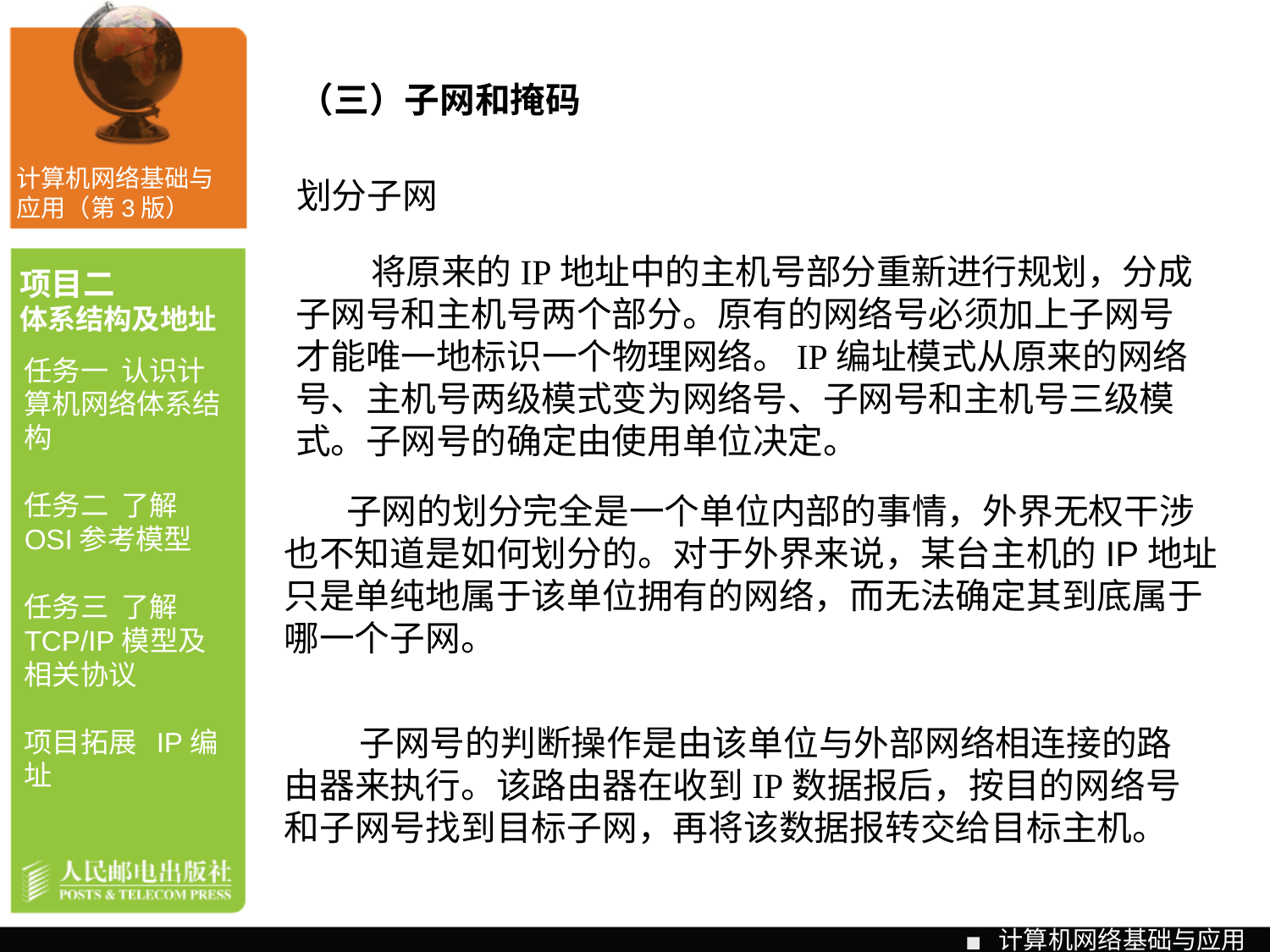

（三）子网和掩码
计算机网络基础与应用（第3版）
划分子网
将原来的IP地址中的主机号部分重新进行规划，分成子网号和主机号两个部分。原有的网络号必须加上子网号才能唯一地标识一个物理网络。IP编址模式从原来的网络号、主机号两级模式变为网络号、子网号和主机号三级模式。子网号的确定由使用单位决定。
项目二
体系结构及地址
任务一  认识计算机网络体系结构

任务二  了解OSI参考模型

任务三  了解TCP/IP模型及相关协议

项目拓展  IP编址

子网的划分完全是一个单位内部的事情，外界无权干涉也不知道是如何划分的。对于外界来说，某台主机的IP地址只是单纯地属于该单位拥有的网络，而无法确定其到底属于哪一个子网。
子网号的判断操作是由该单位与外部网络相连接的路由器来执行。该路由器在收到IP数据报后，按目的网络号和子网号找到目标子网，再将该数据报转交给目标主机。
计算机网络基础与应用